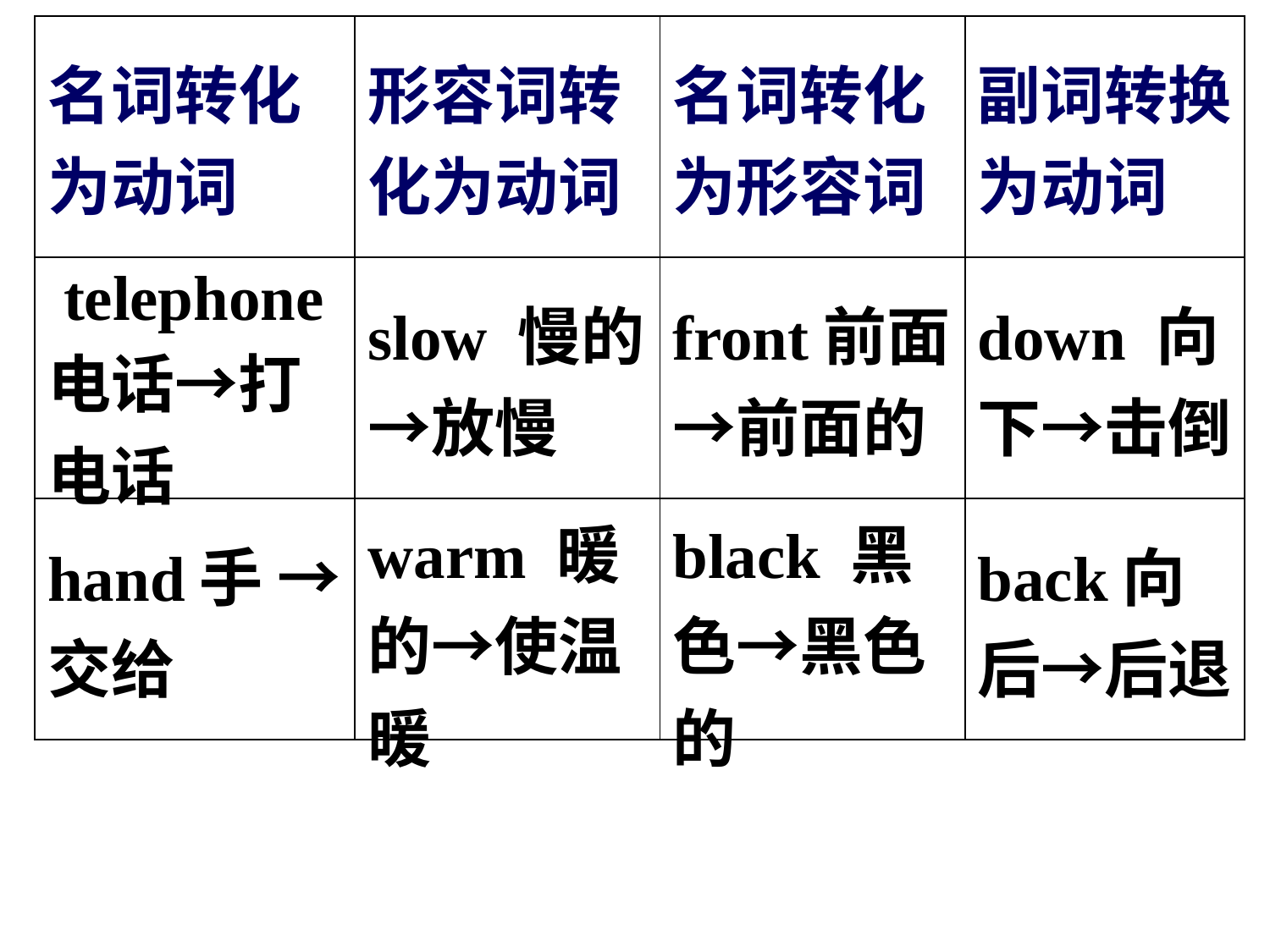

| 名词转化为动词 | 形容词转化为动词 | 名词转化为形容词 | 副词转换为动词 |
| --- | --- | --- | --- |
| telephone 电话→打电话 | slow 慢的→放慢 | front前面→前面的 | down 向下→击倒 |
| hand手 → 交给 | warm 暖的→使温暖 | black 黑色→黑色的 | back向后→后退 |